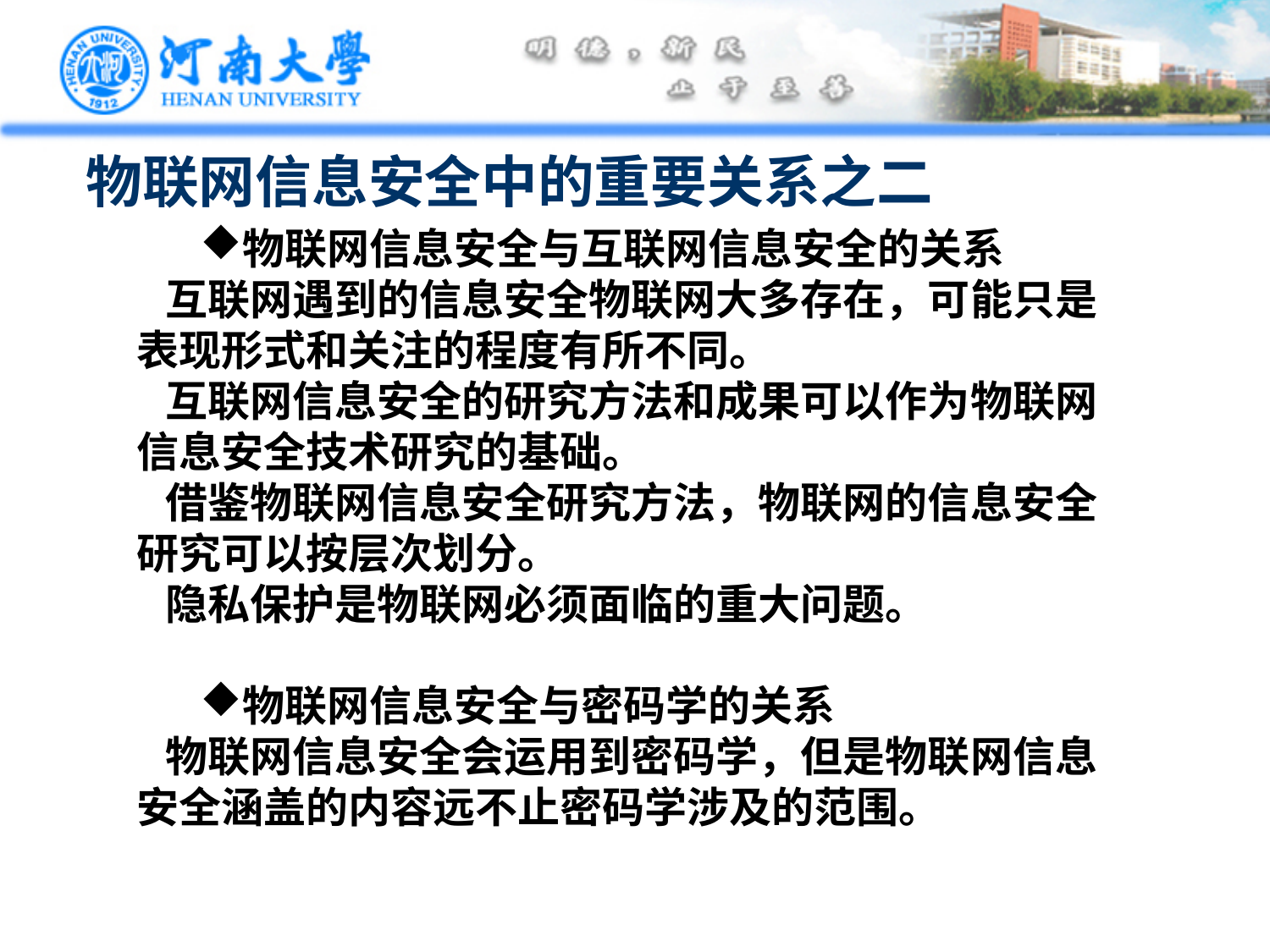

物联网信息安全中的重要关系之二
物联网信息安全与互联网信息安全的关系
  互联网遇到的信息安全物联网大多存在，可能只是表现形式和关注的程度有所不同。
  互联网信息安全的研究方法和成果可以作为物联网信息安全技术研究的基础。
  借鉴物联网信息安全研究方法，物联网的信息安全研究可以按层次划分。
  隐私保护是物联网必须面临的重大问题。

物联网信息安全与密码学的关系
  物联网信息安全会运用到密码学，但是物联网信息安全涵盖的内容远不止密码学涉及的范围。